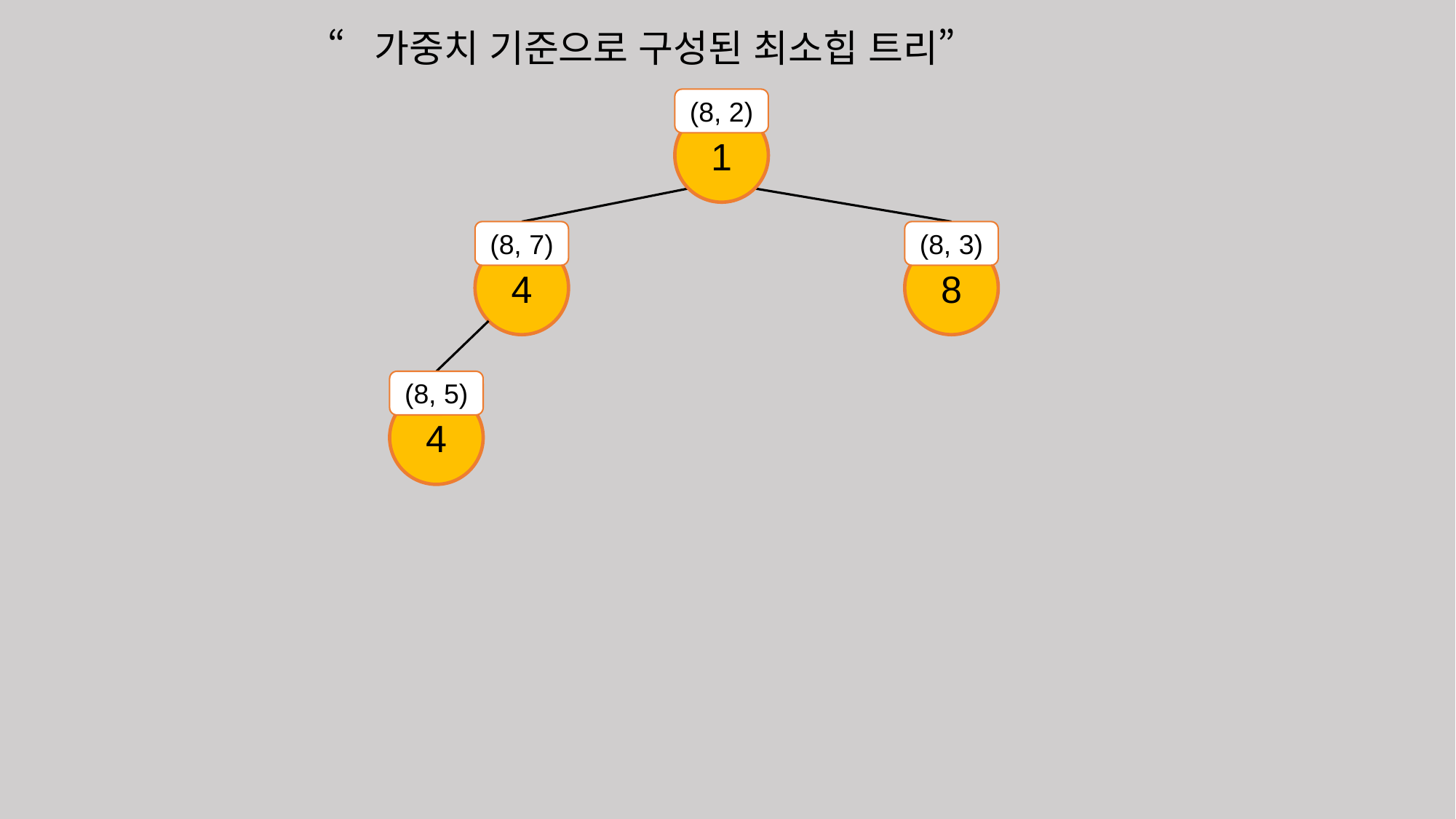

“가중치 기준으로 구성된 최소힙 트리”
(8, 2)
1
(8, 7)
4
(8, 3)
8
(8, 5)
4